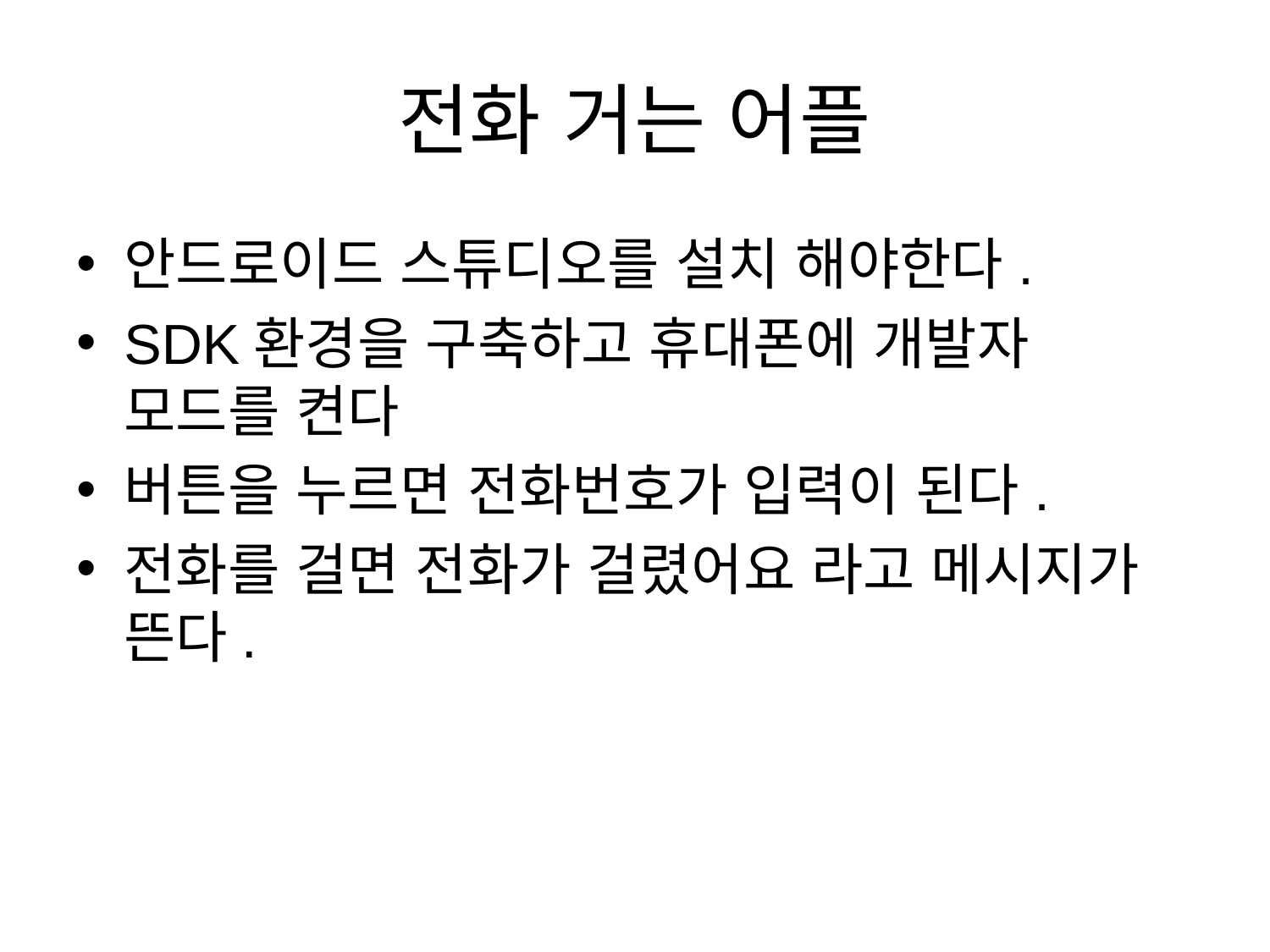

# 전화 거는 어플
안드로이드 스튜디오를 설치 해야한다.
SDK환경을 구축하고 휴대폰에 개발자 모드를 켠다
버튼을 누르면 전화번호가 입력이 된다.
전화를 걸면 전화가 걸렸어요 라고 메시지가 뜬다.